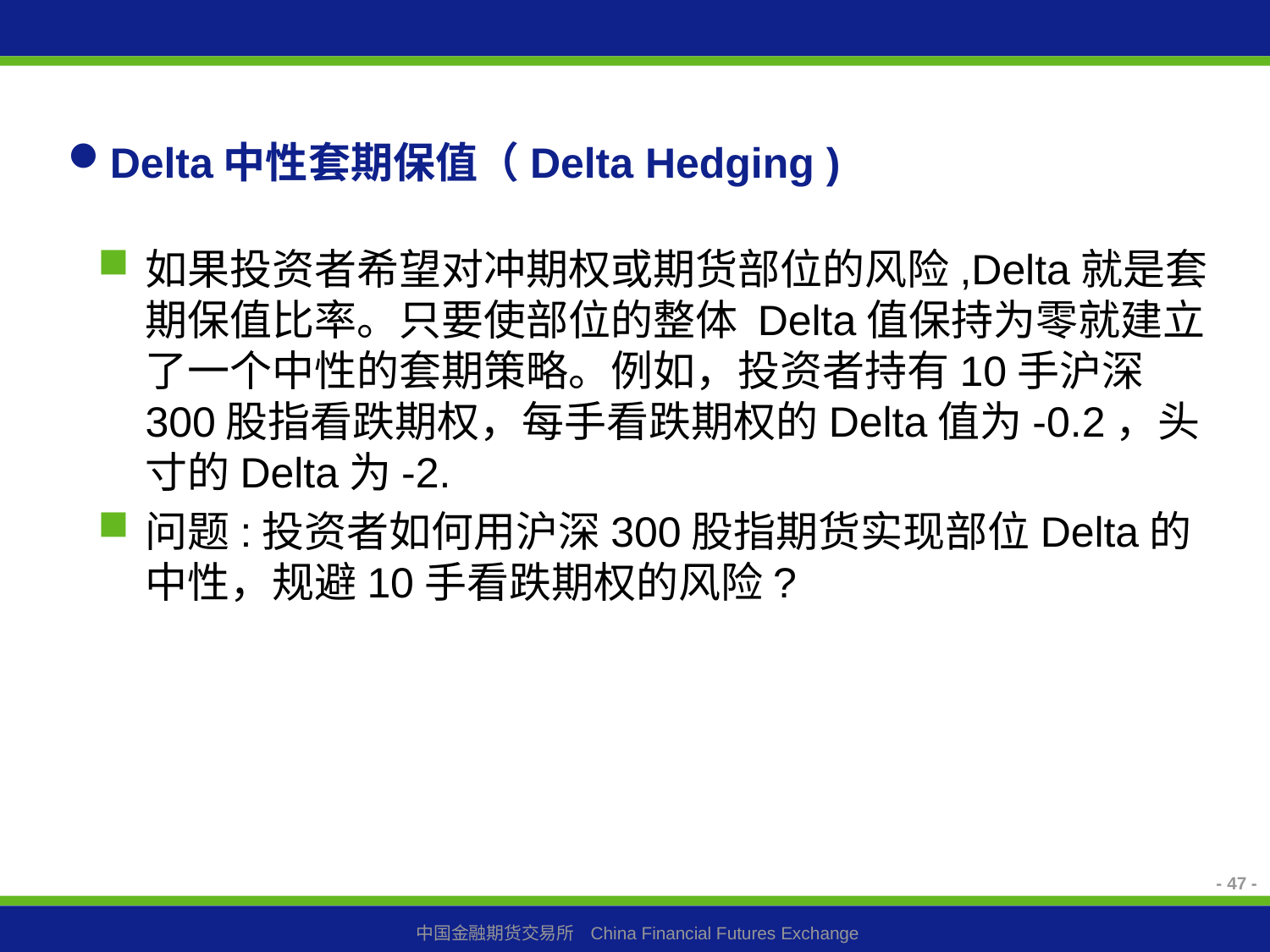

# Delta中性套期保值（Delta Hedging )
如果投资者希望对冲期权或期货部位的风险,Delta就是套期保值比率。只要使部位的整体 Delta值保持为零就建立了一个中性的套期策略。例如，投资者持有10手沪深300股指看跌期权，每手看跌期权的Delta值为-0.2，头寸的Delta为-2.
问题:投资者如何用沪深300股指期货实现部位Delta的中性，规避10手看跌期权的风险?
- 47 -